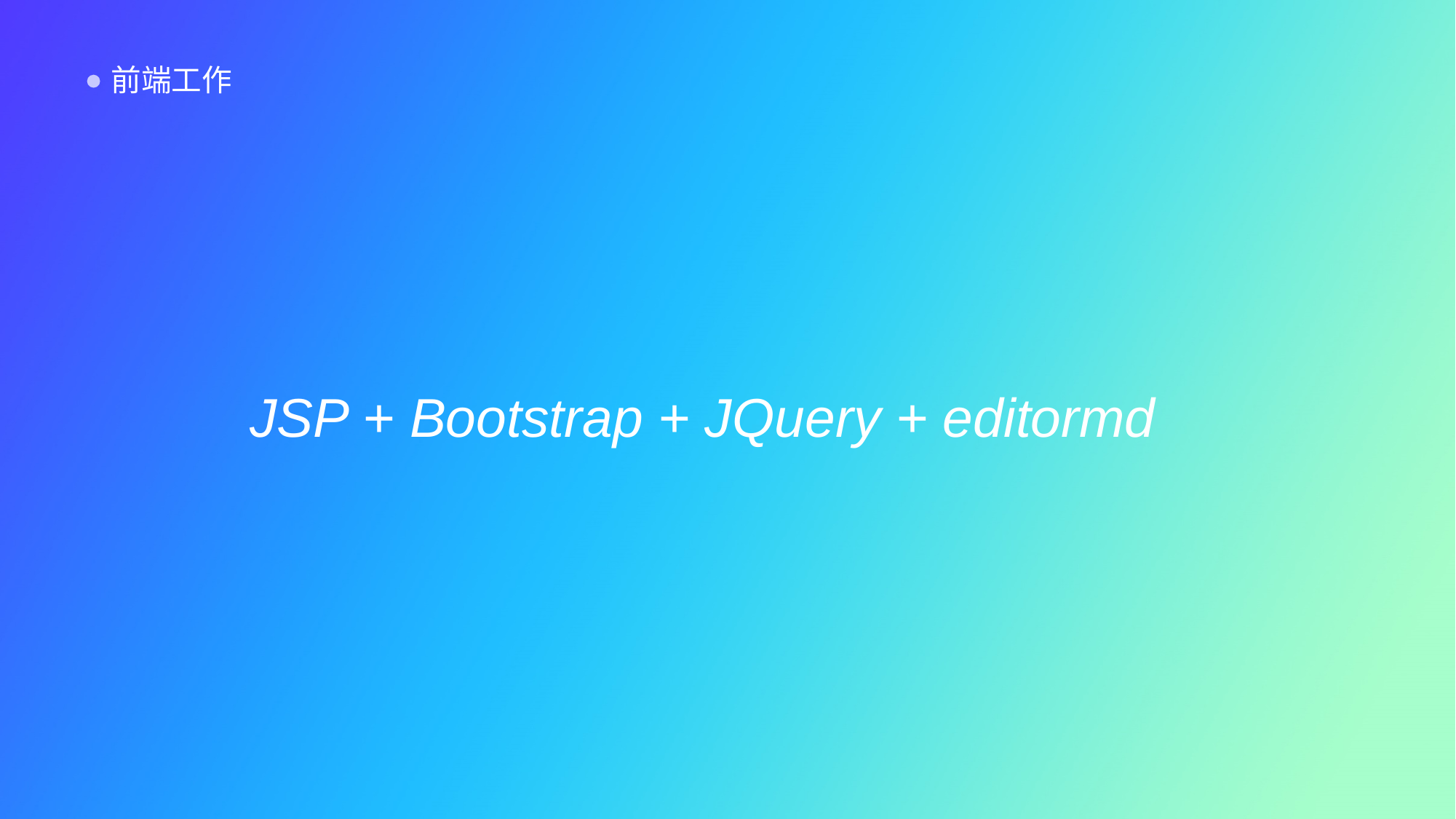

# 前端工作
JSP + Bootstrap + JQuery + editormd